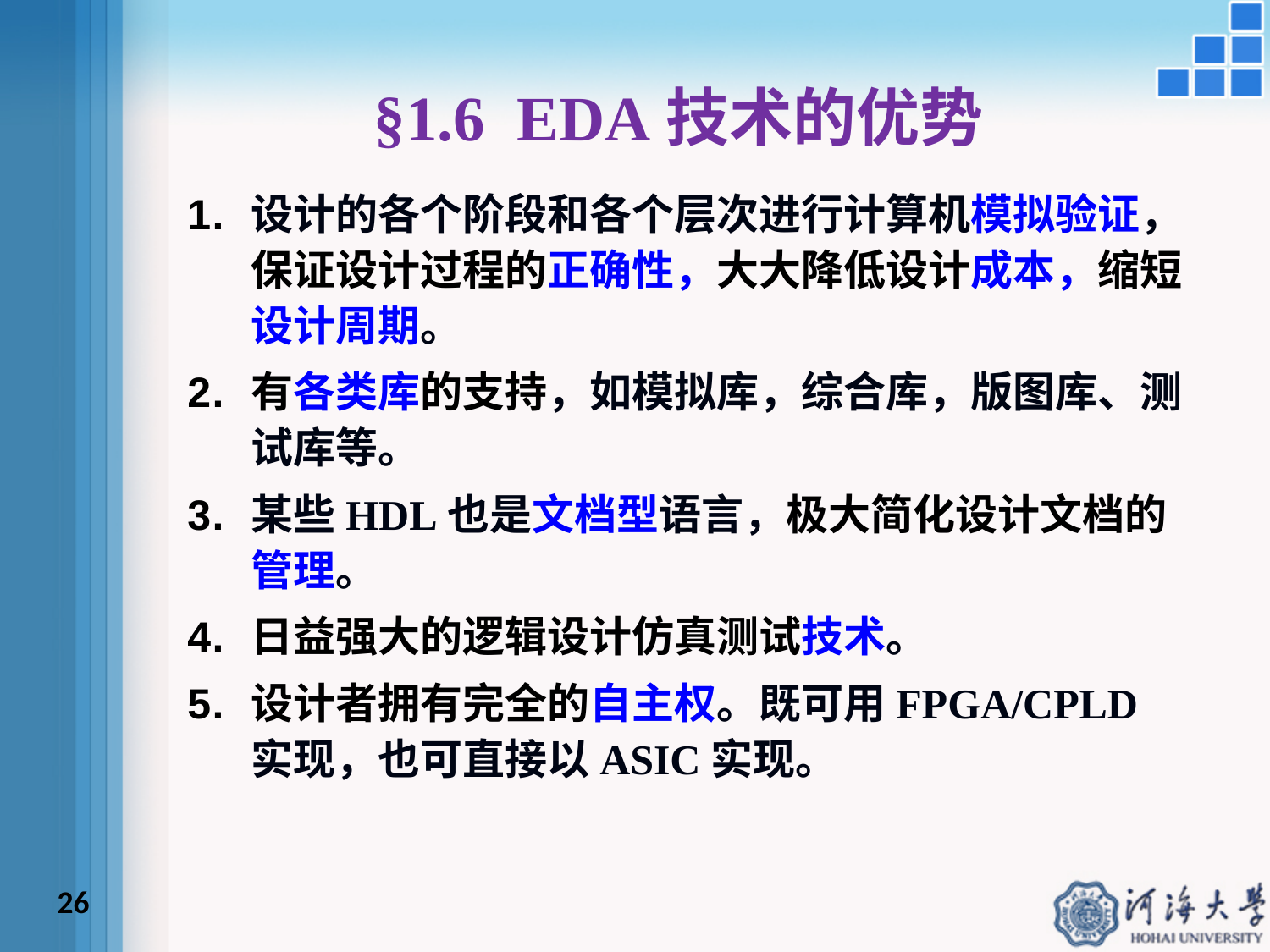

# §1.6  EDA技术的优势
设计的各个阶段和各个层次进行计算机模拟验证，保证设计过程的正确性，大大降低设计成本，缩短设计周期。
有各类库的支持，如模拟库，综合库，版图库、测试库等。
某些HDL也是文档型语言，极大简化设计文档的管理。
日益强大的逻辑设计仿真测试技术。
设计者拥有完全的自主权。既可用FPGA/CPLD实现，也可直接以ASIC实现。
26